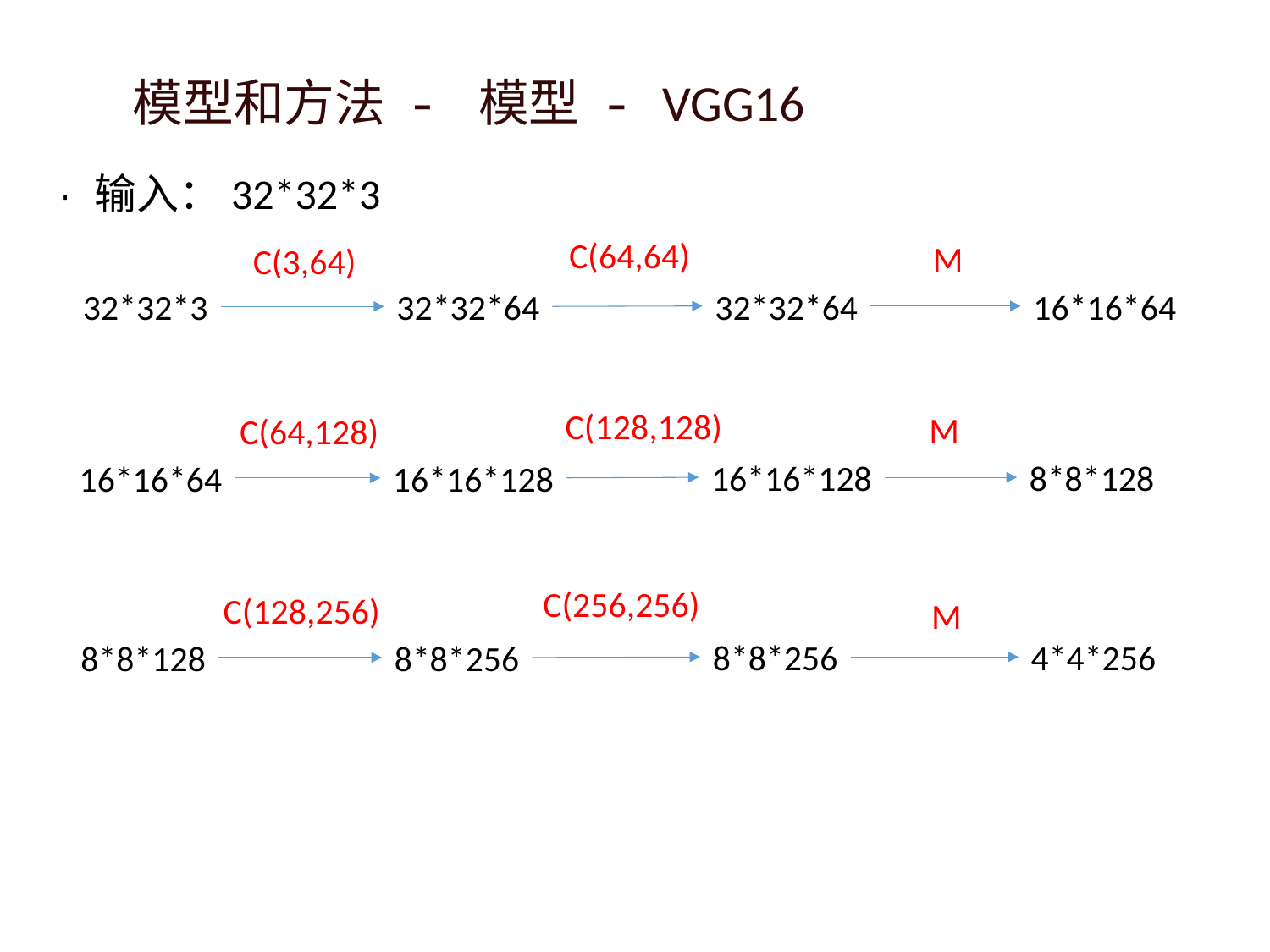

# 模型和方法 - 模型 - VGG16
· 输入：32*32*3
C(64,64)
M
C(3,64)
16*16*64
32*32*64
32*32*3
32*32*64
C(128,128)
M
C(64,128)
8*8*128
16*16*128
16*16*64
16*16*128
C(256,256)
C(128,256)
M
4*4*256
8*8*256
8*8*128
8*8*256